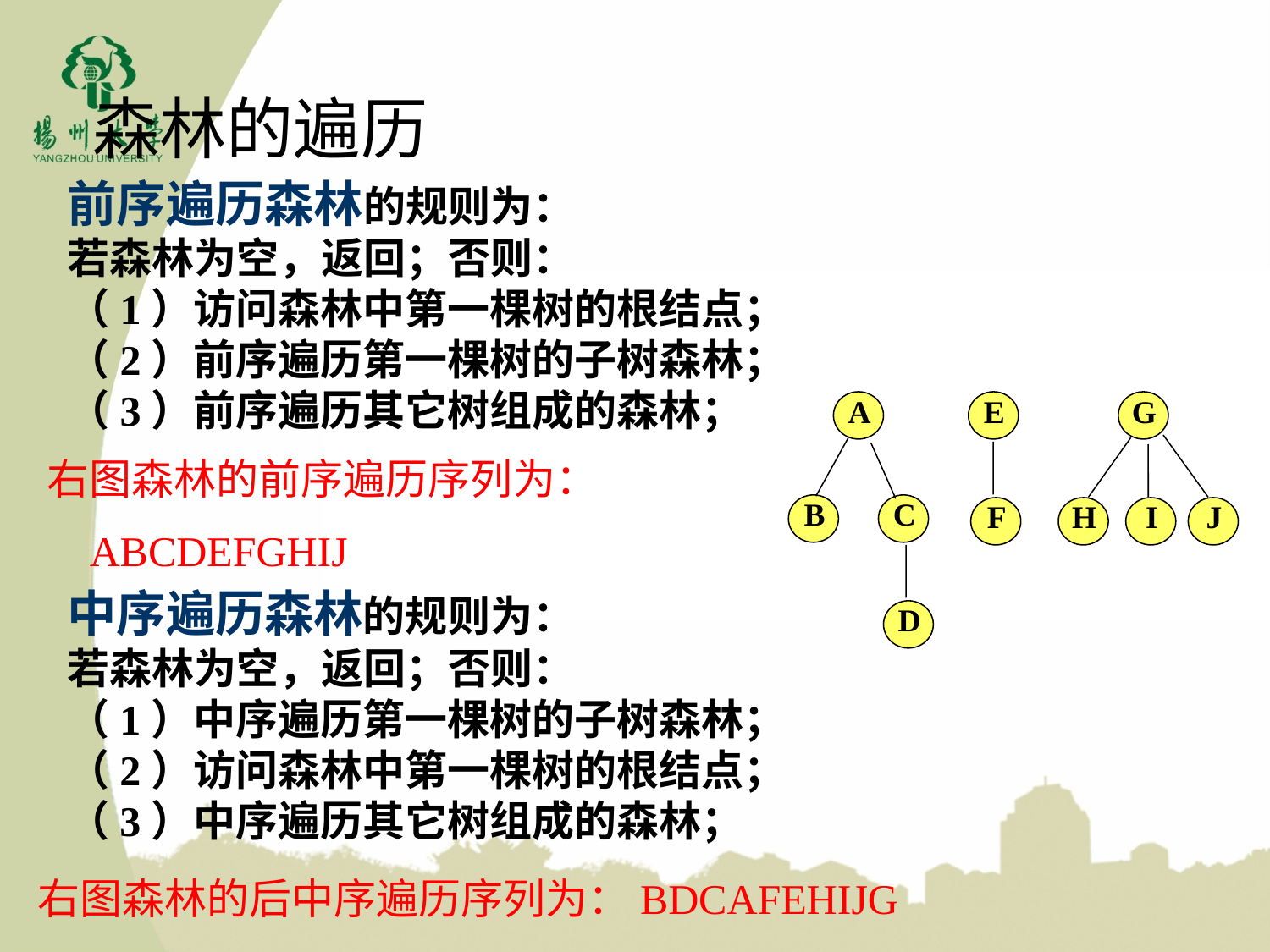

森林的遍历
前序遍历森林的规则为：
若森林为空，返回；否则：
（1）访问森林中第一棵树的根结点；
（2）前序遍历第一棵树的子树森林；
（3）前序遍历其它树组成的森林；
A
E
G

B
C

F
H
I
J

D

右图森林的前序遍历序列为：
    ABCDEFGHIJ
中序遍历森林的规则为：
若森林为空，返回；否则：
（1）中序遍历第一棵树的子树森林；
（2）访问森林中第一棵树的根结点；
（3）中序遍历其它树组成的森林；
右图森林的后中序遍历序列为：BDCAFEHIJG